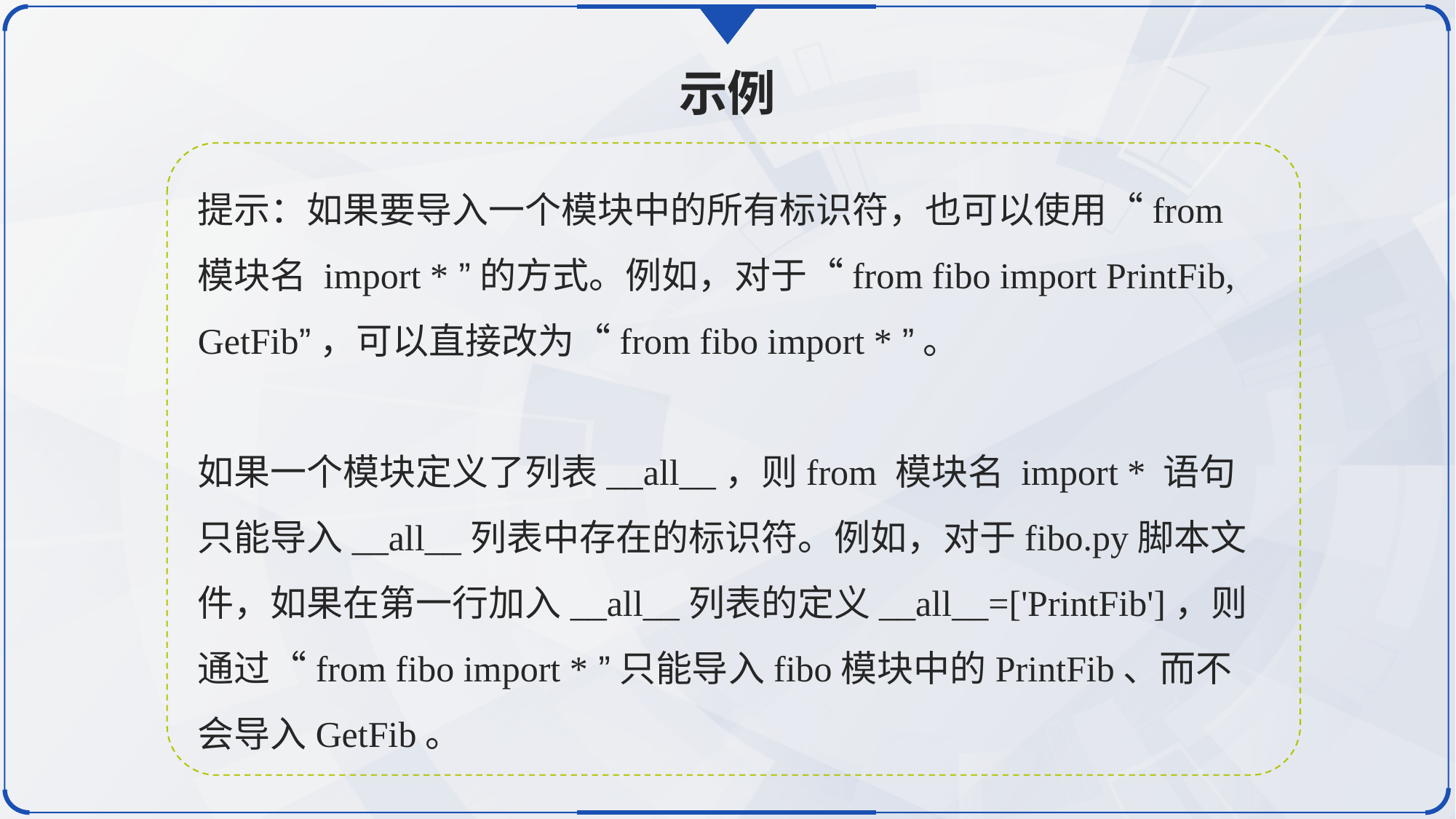

示例

提示：如果要导入一个模块中的所有标识符，也可以使用“from 模块名 import * ”的方式。例如，对于“from fibo import PrintFib, GetFib”，可以直接改为“from fibo import * ”。

如果一个模块定义了列表__all__，则from 模块名 import * 语句只能导入__all__列表中存在的标识符。例如，对于fibo.py脚本文件，如果在第一行加入__all__列表的定义__all__=['PrintFib']，则通过“from fibo import * ”只能导入fibo模块中的PrintFib、而不会导入GetFib。